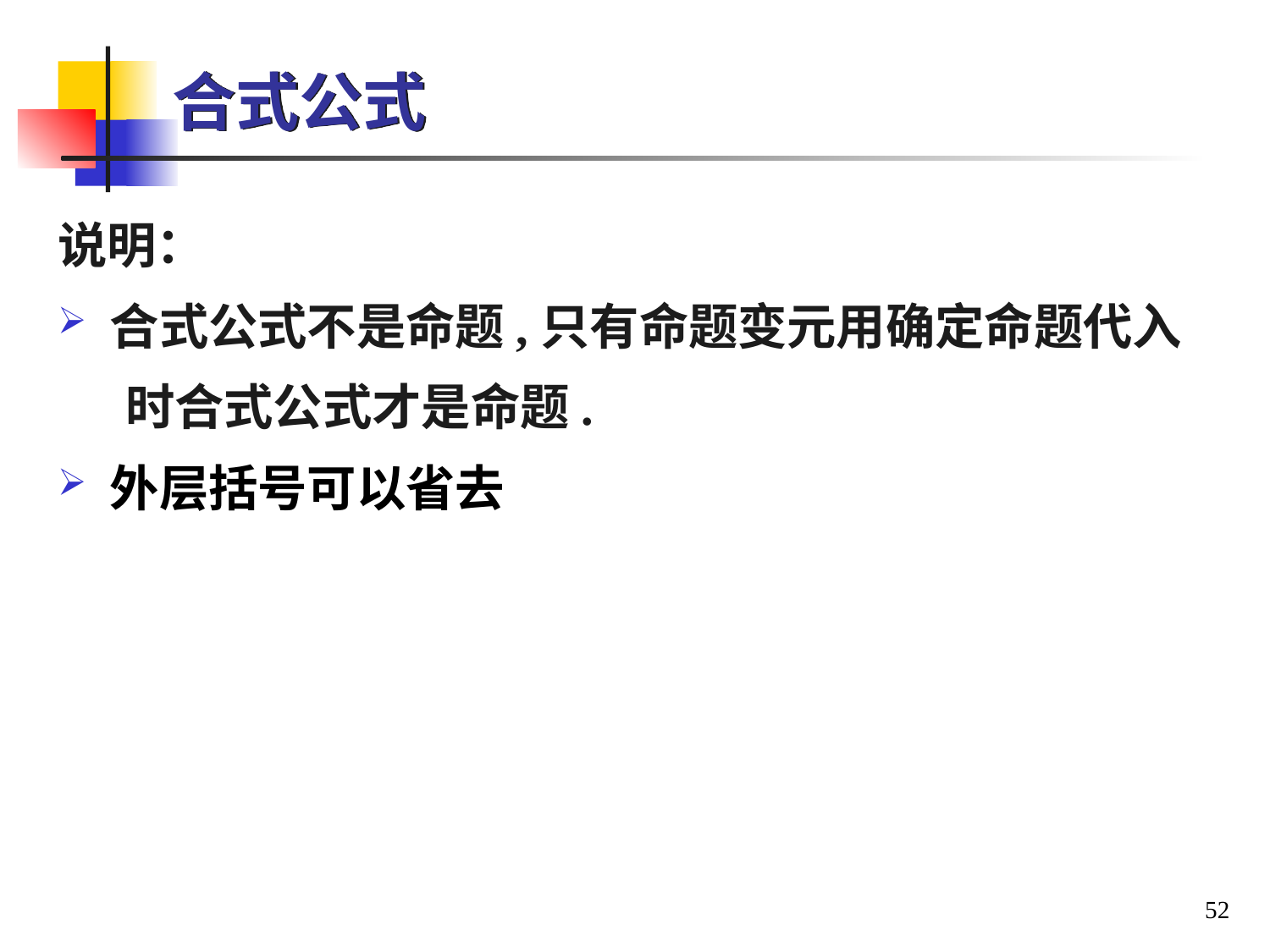

# 合式公式
说明：
 合式公式不是命题,只有命题变元用确定命题代入
     时合式公式才是命题.
 外层括号可以省去
52